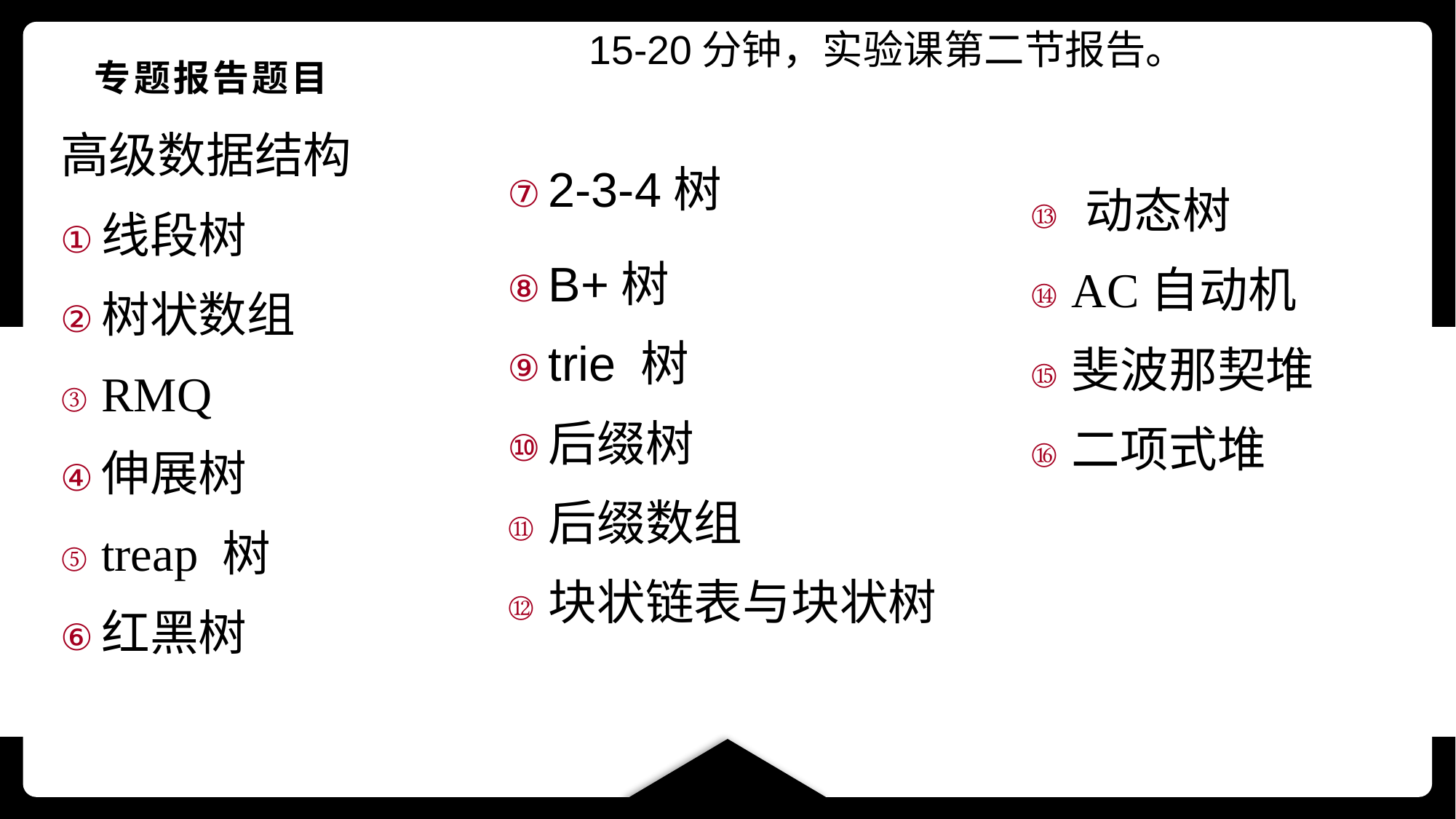

15-20分钟，实验课第二节报告。
# 专题报告题目
高级数据结构
线段树
树状数组
RMQ
伸展树
treap 树
红黑树
2-3-4树
B+树
trie 树
后缀树
后缀数组
块状链表与块状树
动态树
AC自动机
斐波那契堆
二项式堆